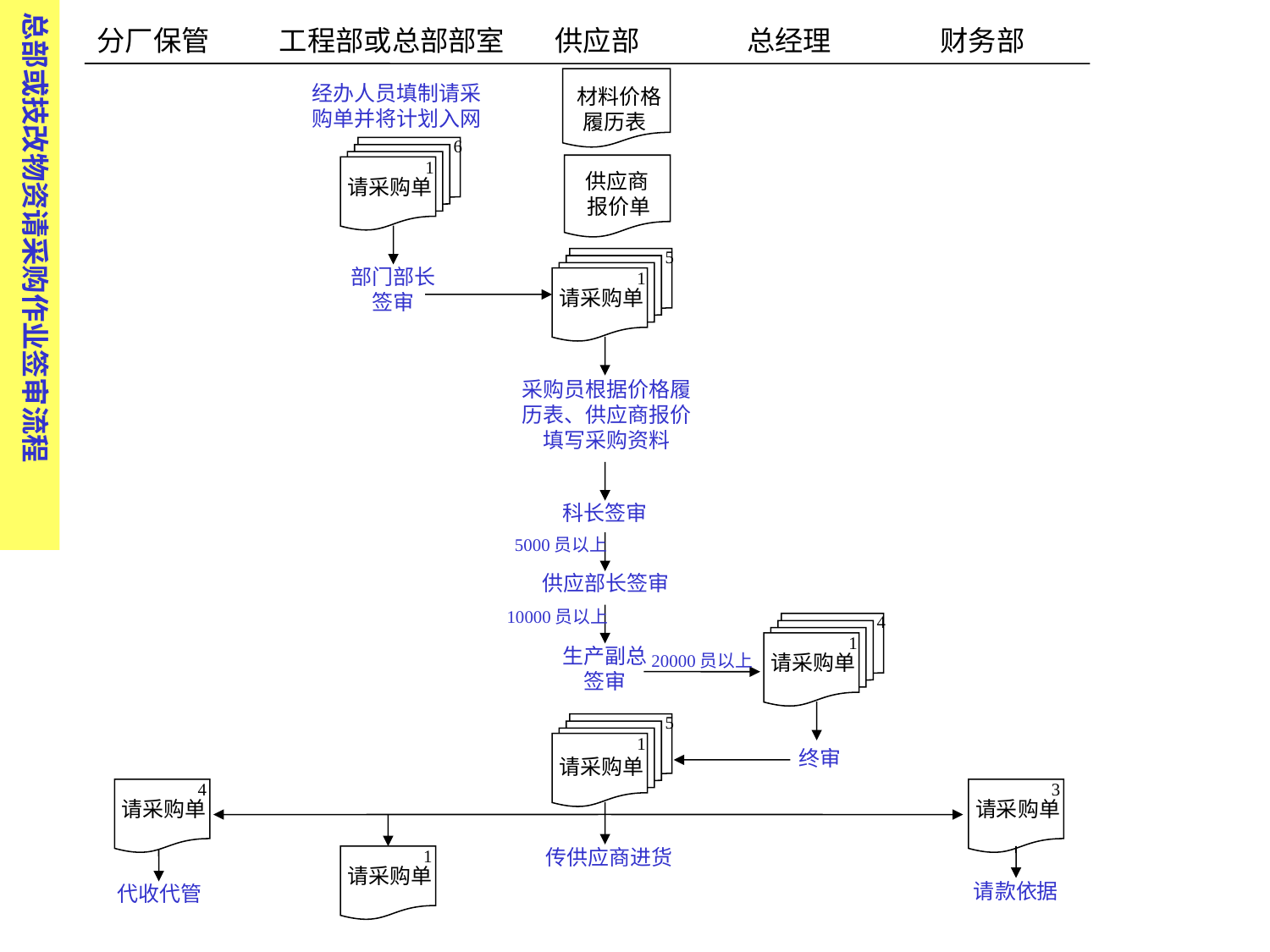

总部或技改物资请采购作业签审流程
分厂保管           工程部或总部部室        供应部                 总经理                 财务部

经办人员填制请采购单并将计划入网
 材料价格履历表
6

1

供应商  报价单
请采购单

5

部门部长签审
1

请采购单

采购员根据价格履历表、供应商报价填写采购资料

科长签审
5000员以上

供应部长签审
10000员以上

4

1

生产副总签审
20000员以上
请采购单

5

1

终审
请采购单

4
3

请采购单
请采购单

传供应商进货
1

请采购单
107
请款依据
代收代管